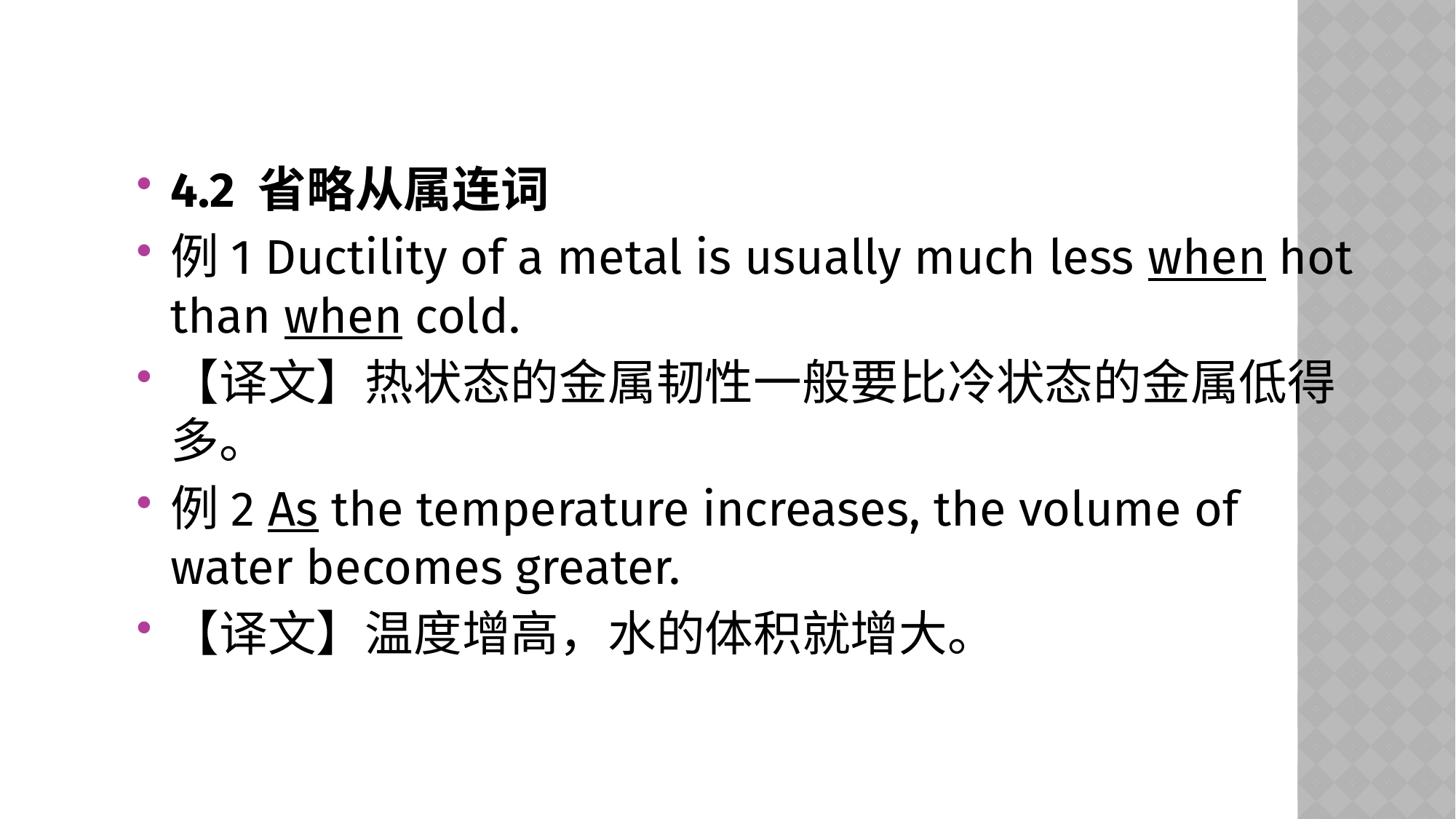

4.2 省略从属连词
例1 Ductility of a metal is usually much less when hot than when cold.
【译文】热状态的金属韧性一般要比冷状态的金属低得多。
例2 As the temperature increases, the volume of water becomes greater.
【译文】温度增高，水的体积就增大。